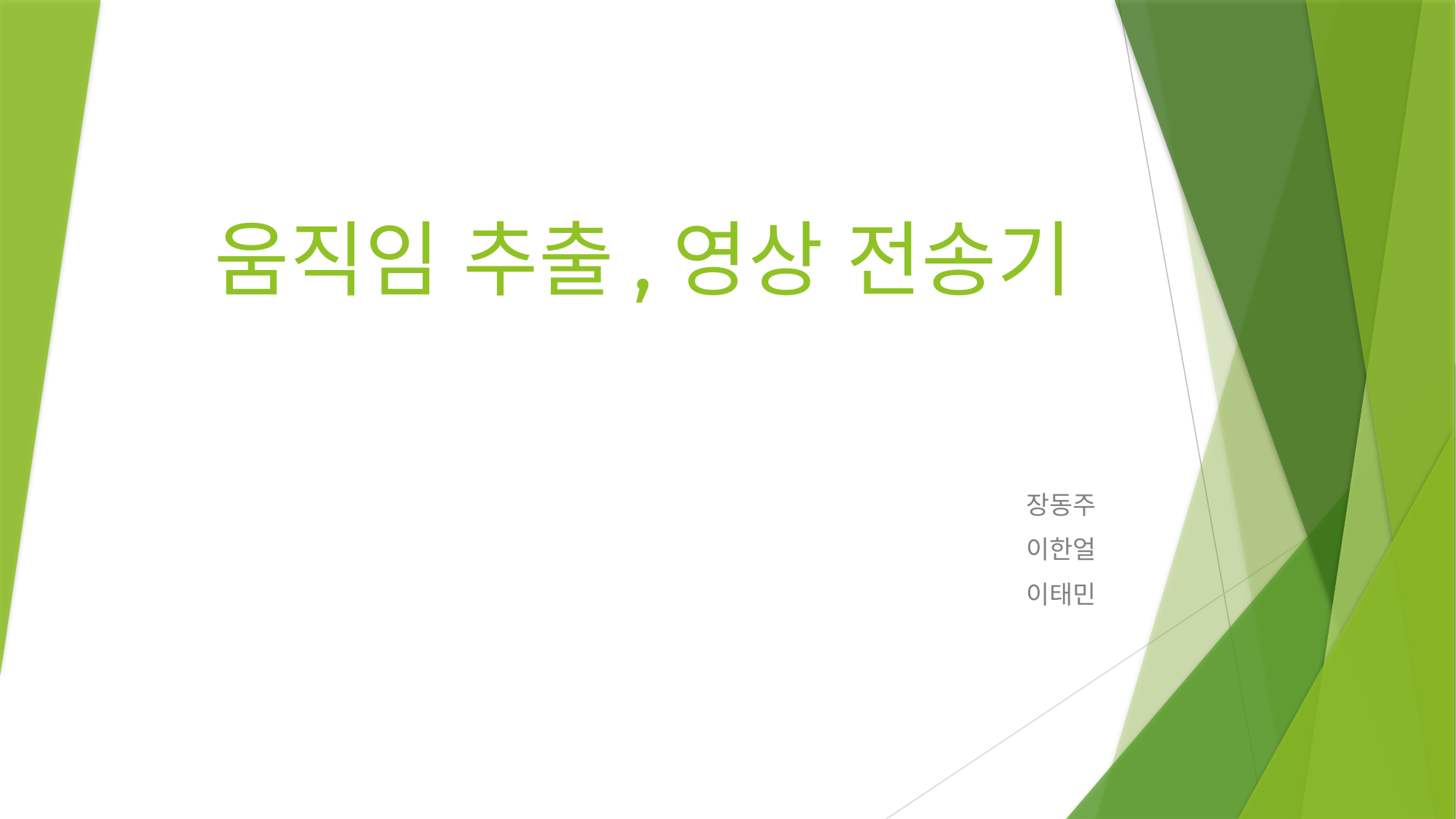

# 움직임 추출,영상 전송기
장동주
이한얼
이태민